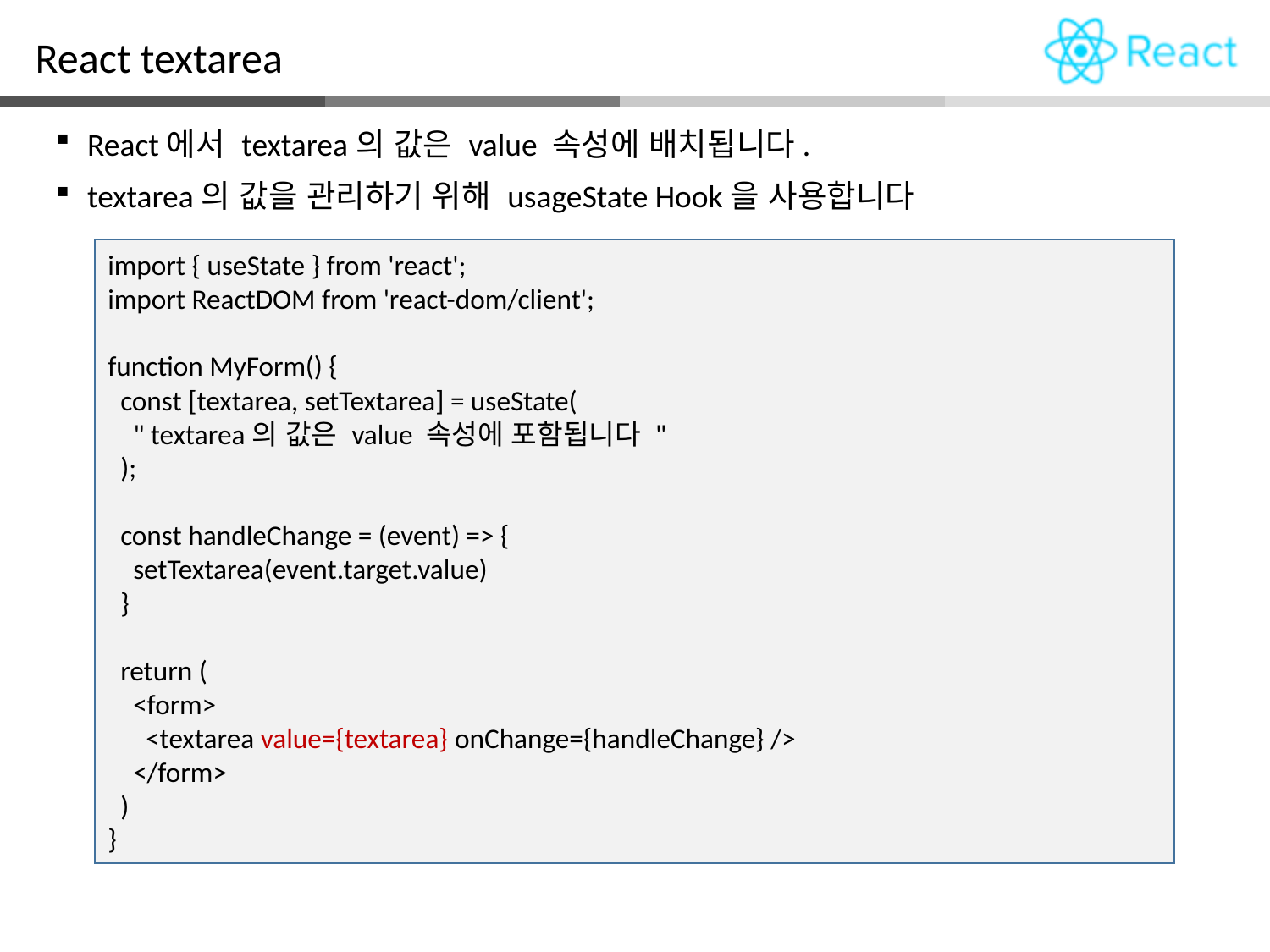

React textarea
React에서 textarea의 값은 value 속성에 배치됩니다.
textarea의 값을 관리하기 위해 usageState Hook을 사용합니다

import { useState } from 'react';
import ReactDOM from 'react-dom/client';

function MyForm() {
  const [textarea, setTextarea] = useState(
    " textarea의 값은 value 속성에 포함됩니다 "
  );

  const handleChange = (event) => {
    setTextarea(event.target.value)
  }

  return (
    <form>
      <textarea value={textarea} onChange={handleChange} />
    </form>
  )
}